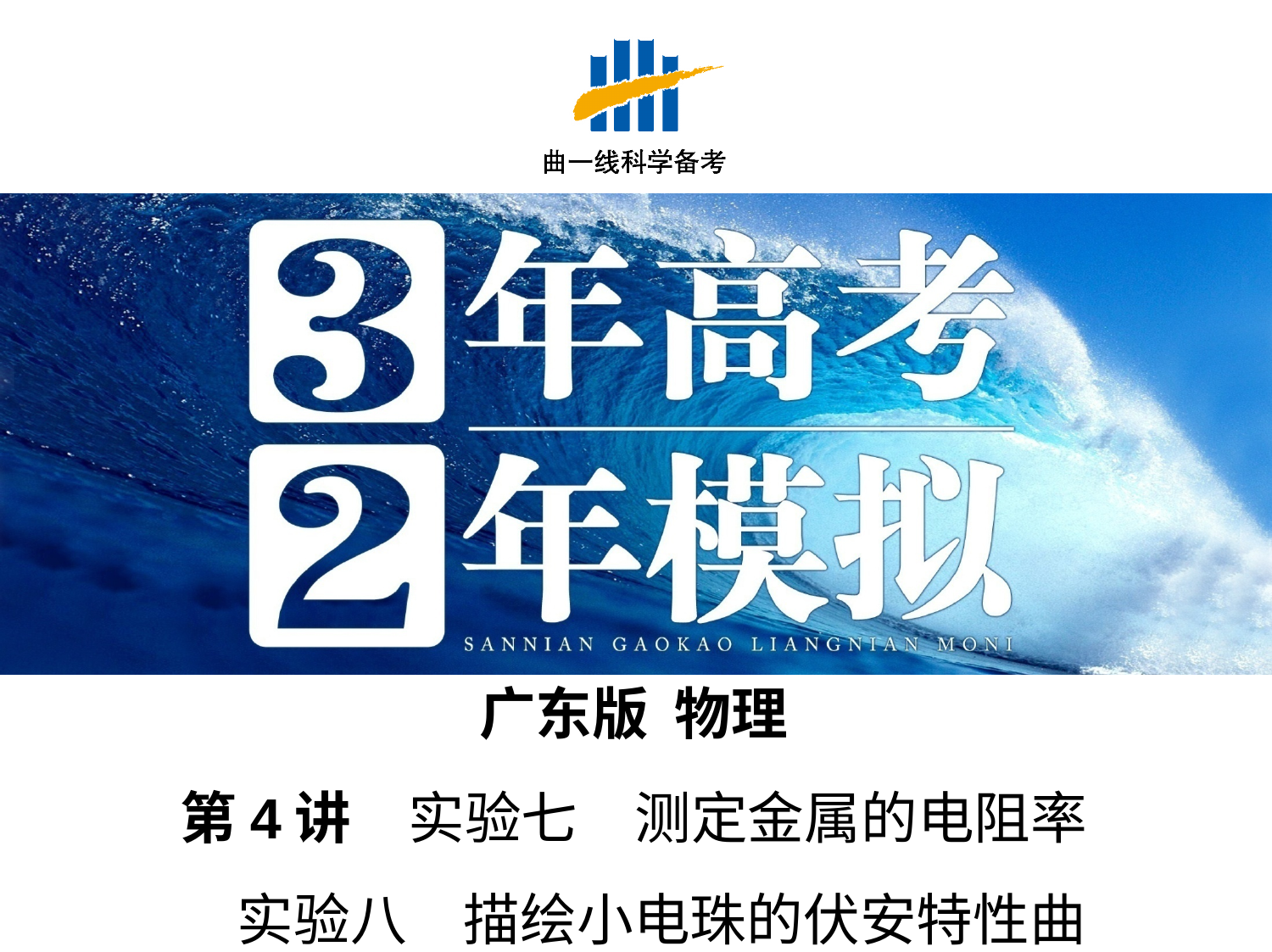

广东版  物理
第4讲　实验七　测定金属的电阻率　实验八　描绘小电珠的伏安特性曲线